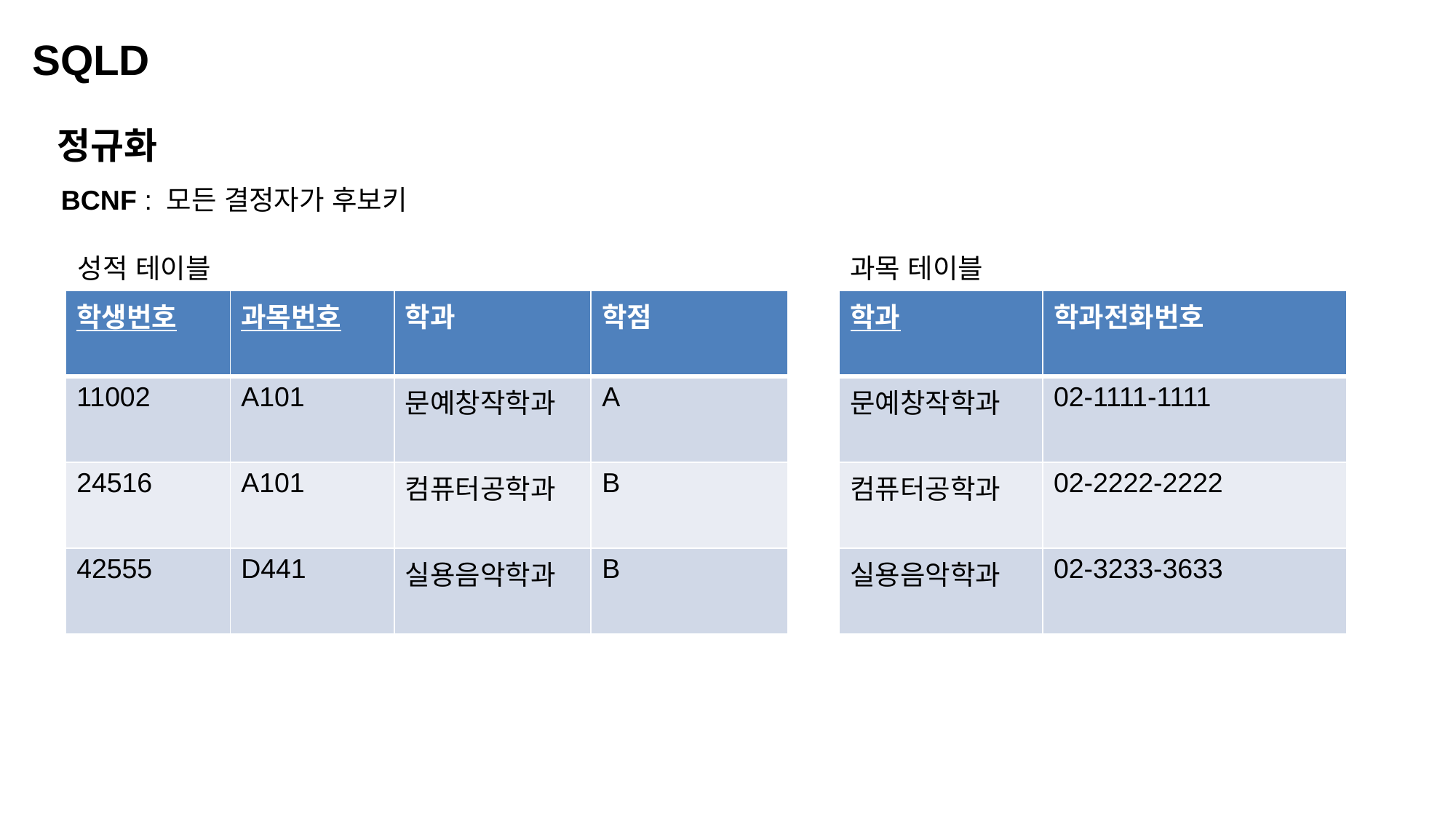

SQLD
정규화
BCNF : 모든 결정자가 후보키
성적 테이블
과목 테이블
| 학생번호 | 과목번호 | 학과 | 학점 |
| --- | --- | --- | --- |
| 11002 | A101 | 문예창작학과 | A |
| 24516 | A101 | 컴퓨터공학과 | B |
| 42555 | D441 | 실용음악학과 | B |
| 학과 | 학과전화번호 |
| --- | --- |
| 문예창작학과 | 02-1111-1111 |
| 컴퓨터공학과 | 02-2222-2222 |
| 실용음악학과 | 02-3233-3633 |